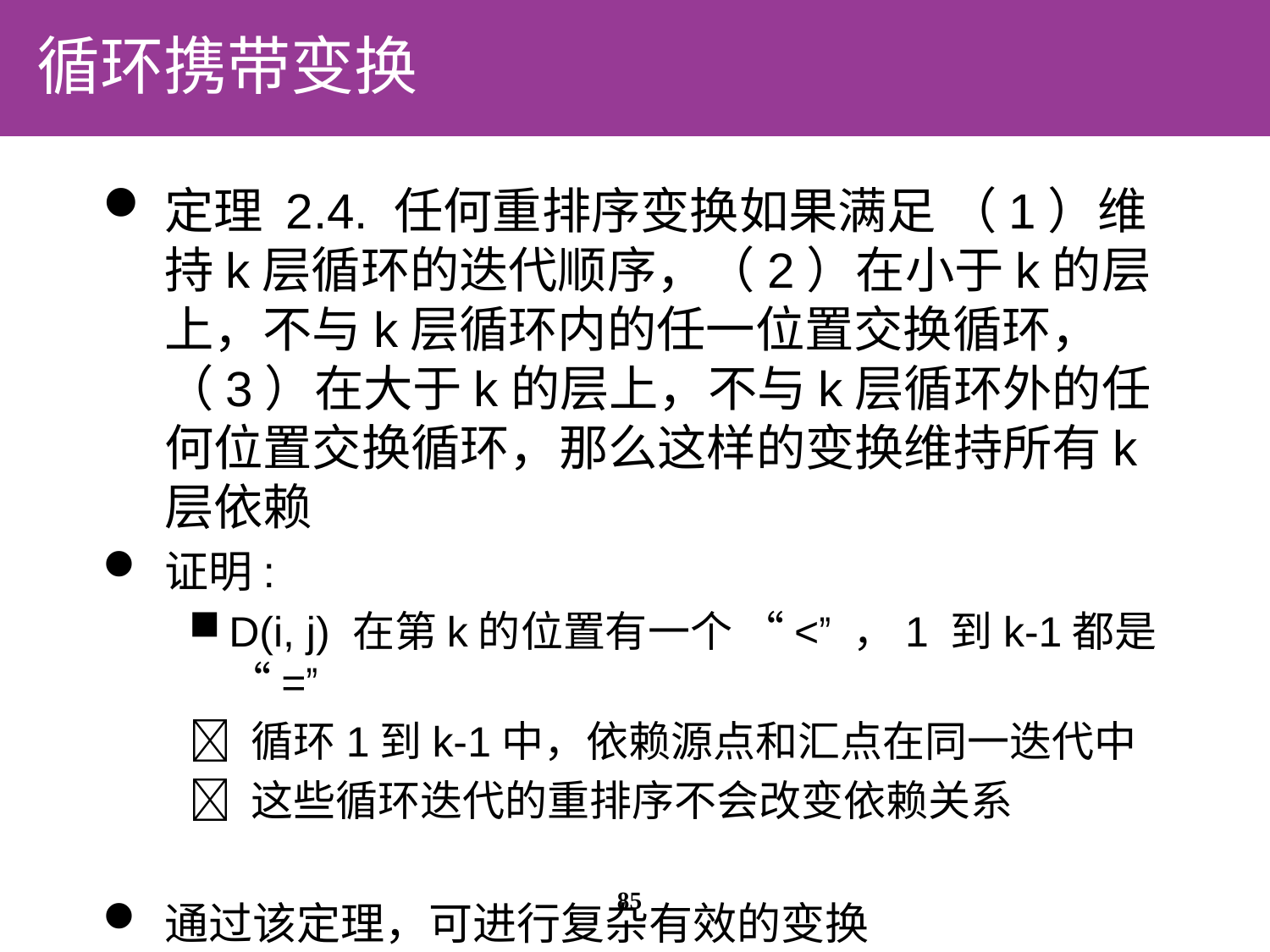

# 循环携带变换
定理 2.4. 任何重排序变换如果满足 （1）维持k层循环的迭代顺序，（2）在小于k的层上，不与k层循环内的任一位置交换循环，（3）在大于k的层上，不与k层循环外的任何位置交换循环，那么这样的变换维持所有k层依赖
证明:
D(i, j) 在第k的位置有一个 “<” ，1 到k-1都是“=”
⇒ 循环1到k-1中，依赖源点和汇点在同一迭代中
⇒ 这些循环迭代的重排序不会改变依赖关系

通过该定理，可进行复杂有效的变换
85